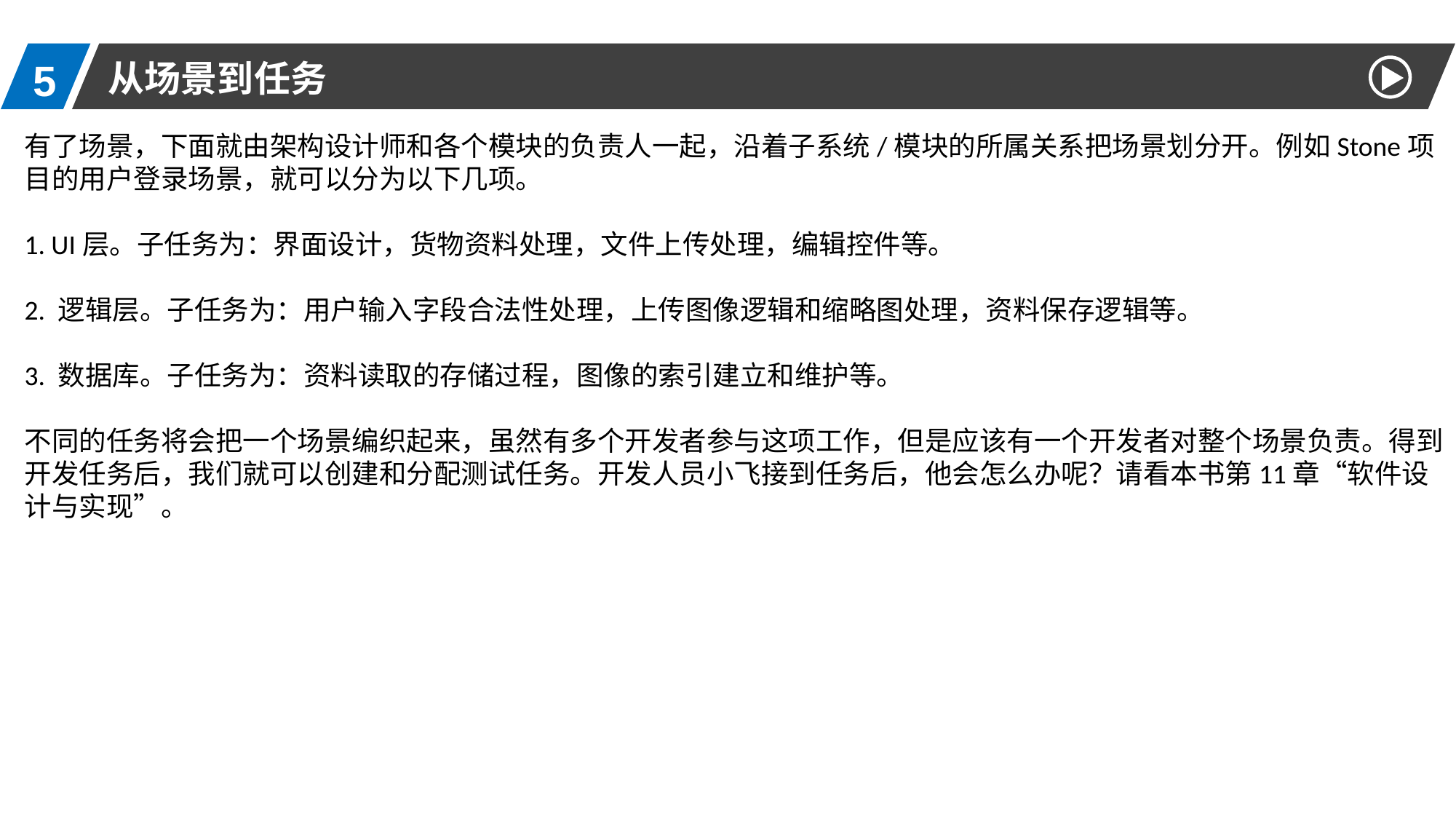

5
从场景到任务

有了场景，下面就由架构设计师和各个模块的负责人一起，沿着子系统/模块的所属关系把场景划分开。例如Stone项目的用户登录场景，就可以分为以下几项。

1. UI层。子任务为：界面设计，货物资料处理，文件上传处理，编辑控件等。

2. 逻辑层。子任务为：用户输入字段合法性处理，上传图像逻辑和缩略图处理，资料保存逻辑等。

3. 数据库。子任务为：资料读取的存储过程，图像的索引建立和维护等。

不同的任务将会把一个场景编织起来，虽然有多个开发者参与这项工作，但是应该有一个开发者对整个场景负责。得到开发任务后，我们就可以创建和分配测试任务。开发人员小飞接到任务后，他会怎么办呢？请看本书第11章“软件设计与实现”。